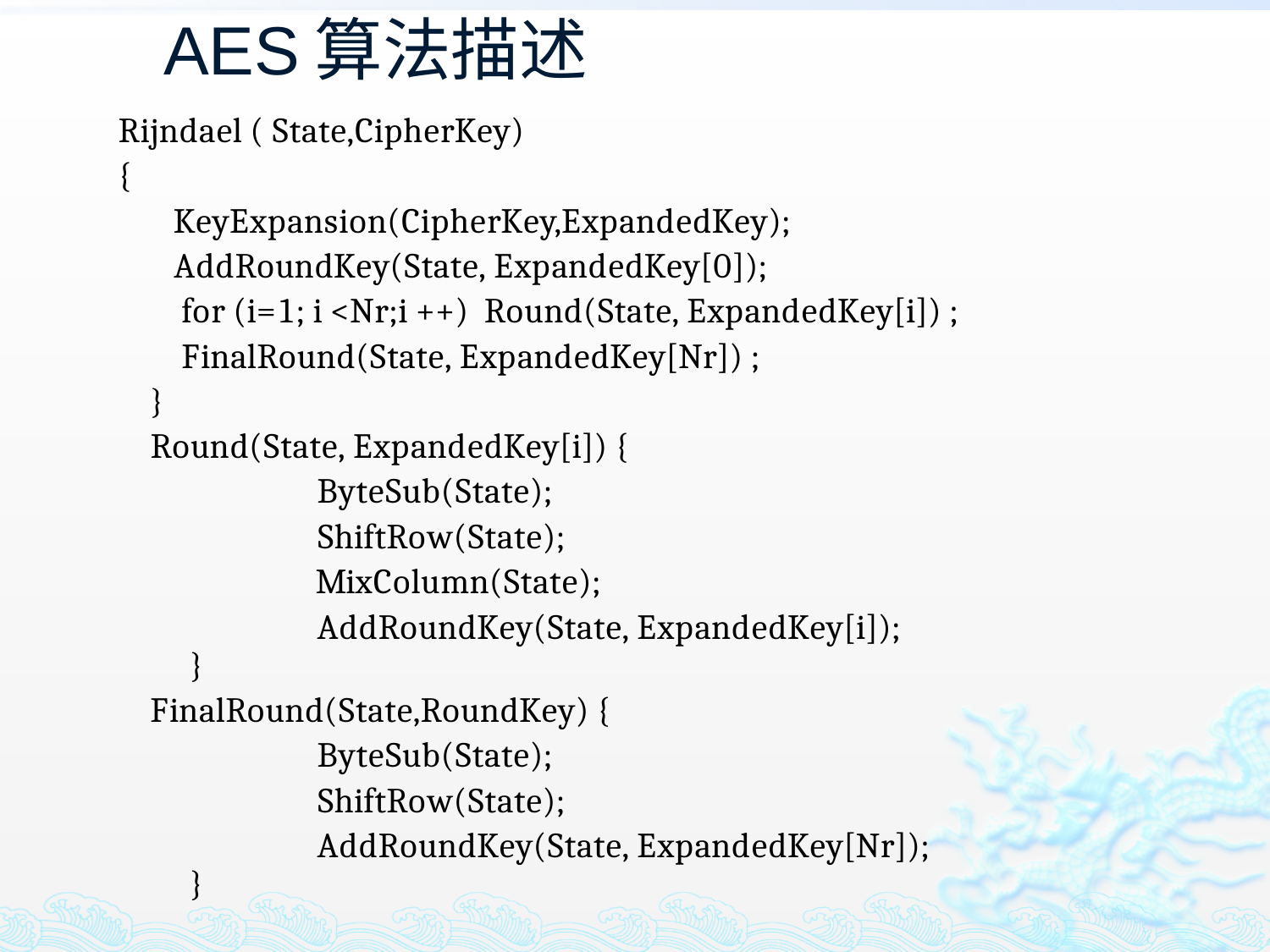

# AES算法描述
    Rijndael ( State,CipherKey)
    {
   KeyExpansion(CipherKey,ExpandedKey);
   AddRoundKey(State, ExpandedKey[0]);
    for (i=1; i <Nr;i ++)  Round(State, ExpandedKey[i]) ;
    FinalRound(State, ExpandedKey[Nr]) ;
}
Round(State, ExpandedKey[i]) {
		ByteSub(State);
		ShiftRow(State);
		MixColumn(State);
		AddRoundKey(State, ExpandedKey[i]);
}
FinalRound(State,RoundKey) {
		ByteSub(State);
		ShiftRow(State);
		AddRoundKey(State, ExpandedKey[Nr]);
}